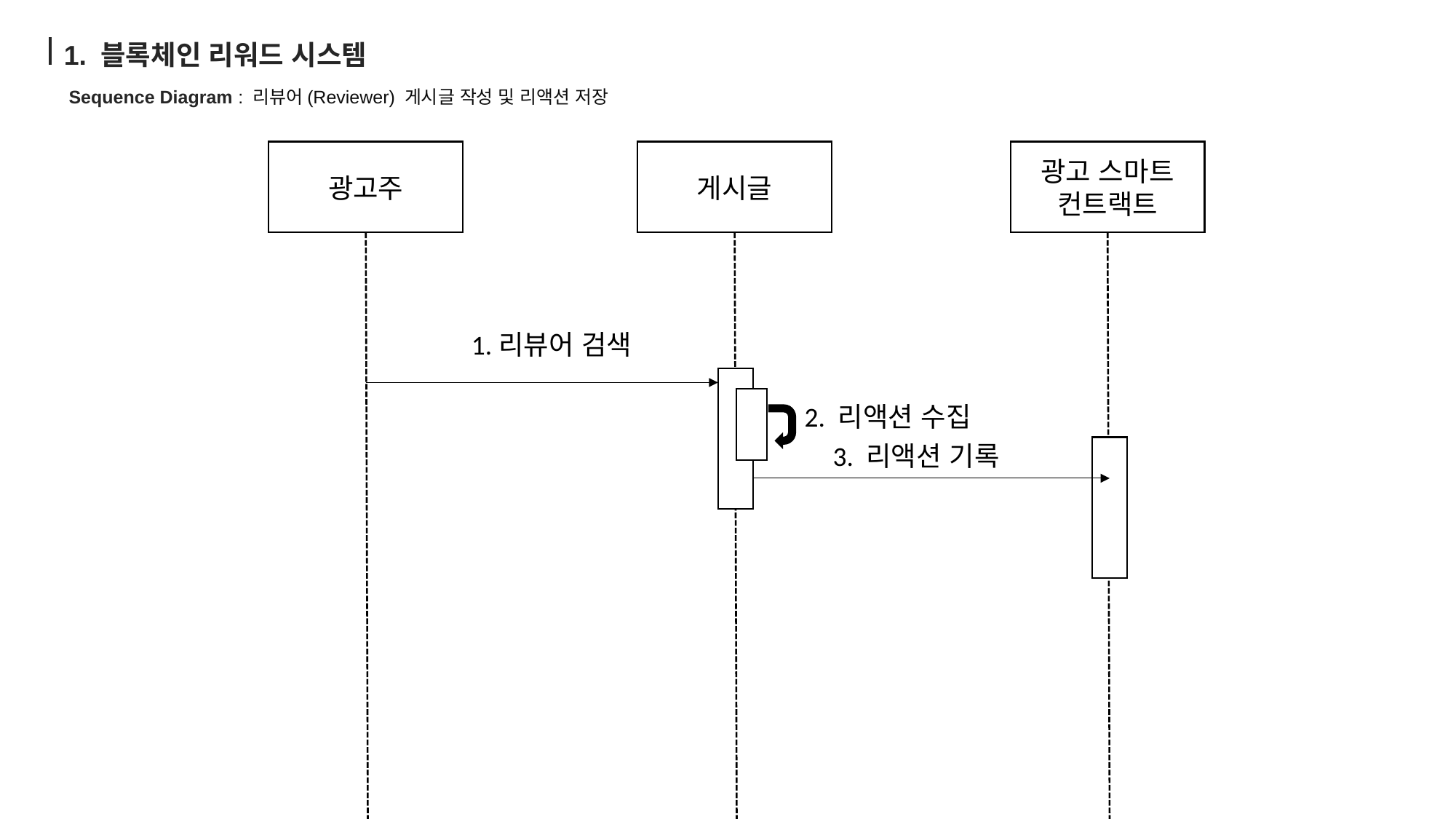

1. 블록체인 리워드 시스템
Sequence Diagram : 리뷰어(Reviewer) 게시글 작성 및 리액션 저장
광고주
게시글
광고 스마트
컨트랙트
1.리뷰어 검색

2. 리액션 수집

3. 리액션 기록